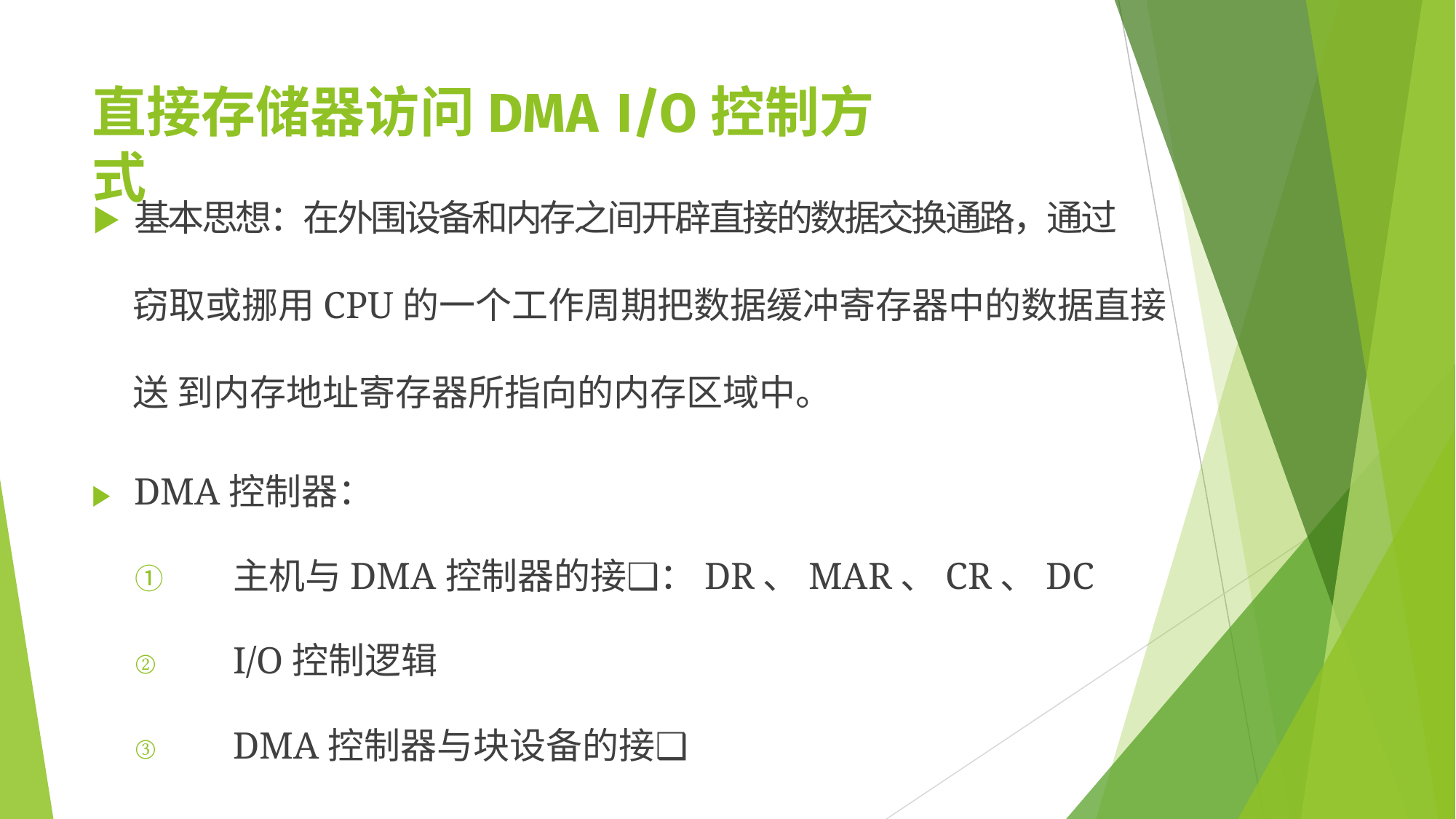

# 直接存储器访问DMA	I/O控制方式
▶	基本思想：在外围设备和内存之间开辟直接的数据交换通路，通过
窃取或挪用CPU的一个工作周期把数据缓冲寄存器中的数据直接送 到内存地址寄存器所指向的内存区域中。

▶	DMA控制器：

①	主机与DMA控制器的接❑：DR、MAR、CR、DC

②	I/O控制逻辑

③	DMA控制器与块设备的接❑